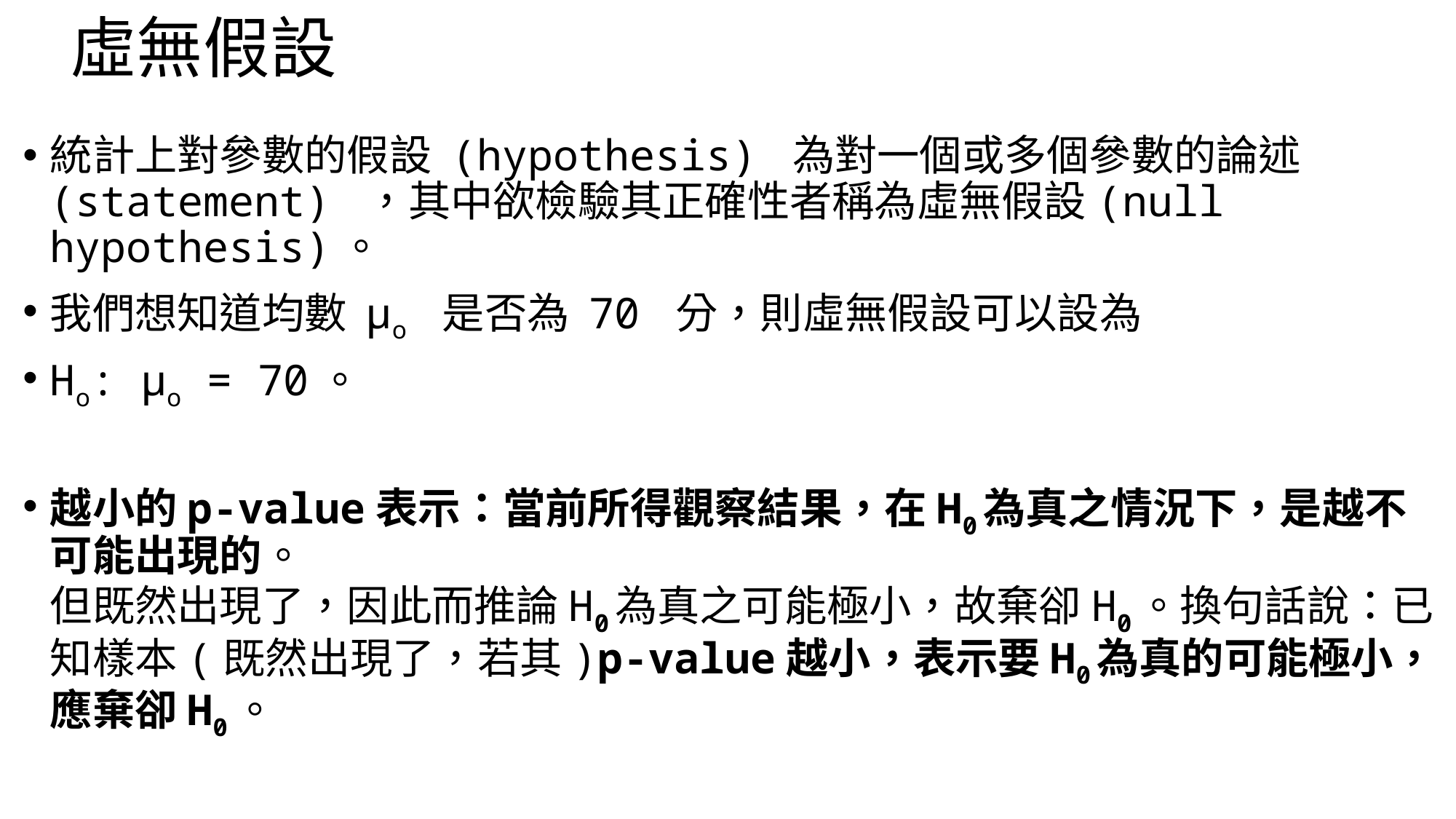

# 虛無假設
統計上對參數的假設 (hypothesis) 為對一個或多個參數的論述 (statement) ，其中欲檢驗其正確性者稱為虛無假設(null hypothesis)。
我們想知道均數 µo 是否為 70 分，則虛無假設可以設為
Ho: µo = 70。

越小的p-value表示：當前所得觀察結果，在H0為真之情況下，是越不可能出現的。
但既然出現了，因此而推論H0為真之可能極小，故棄卻H0。換句話說：已知樣本(既然出現了，若其)p-value越小，表示要H0為真的可能極小，應棄卻H0。